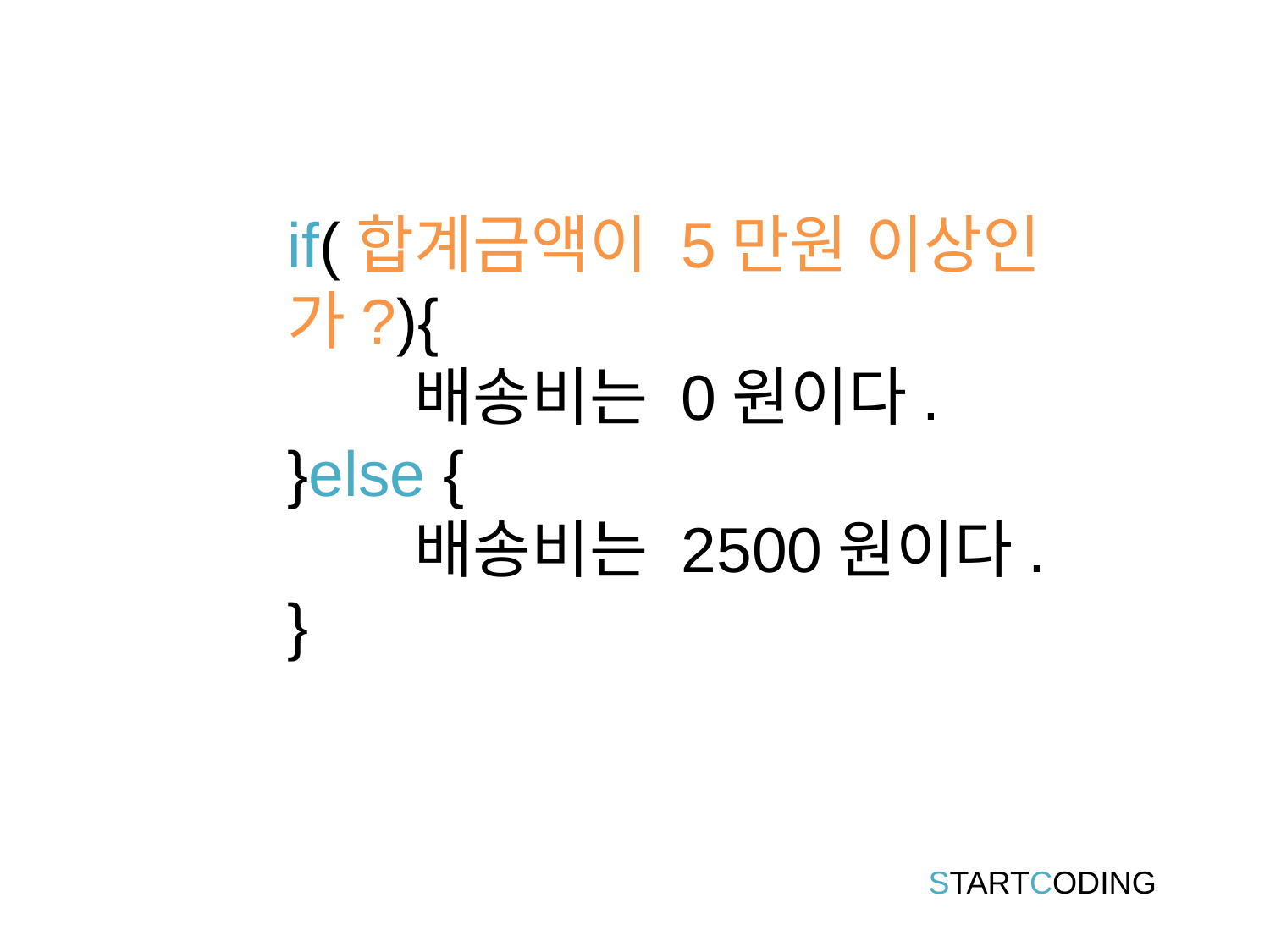

# if(합계금액이 5만원 이상인가?){ 배송비는 0원이다. }else { 배송비는 2500원이다. }
STARTCODING